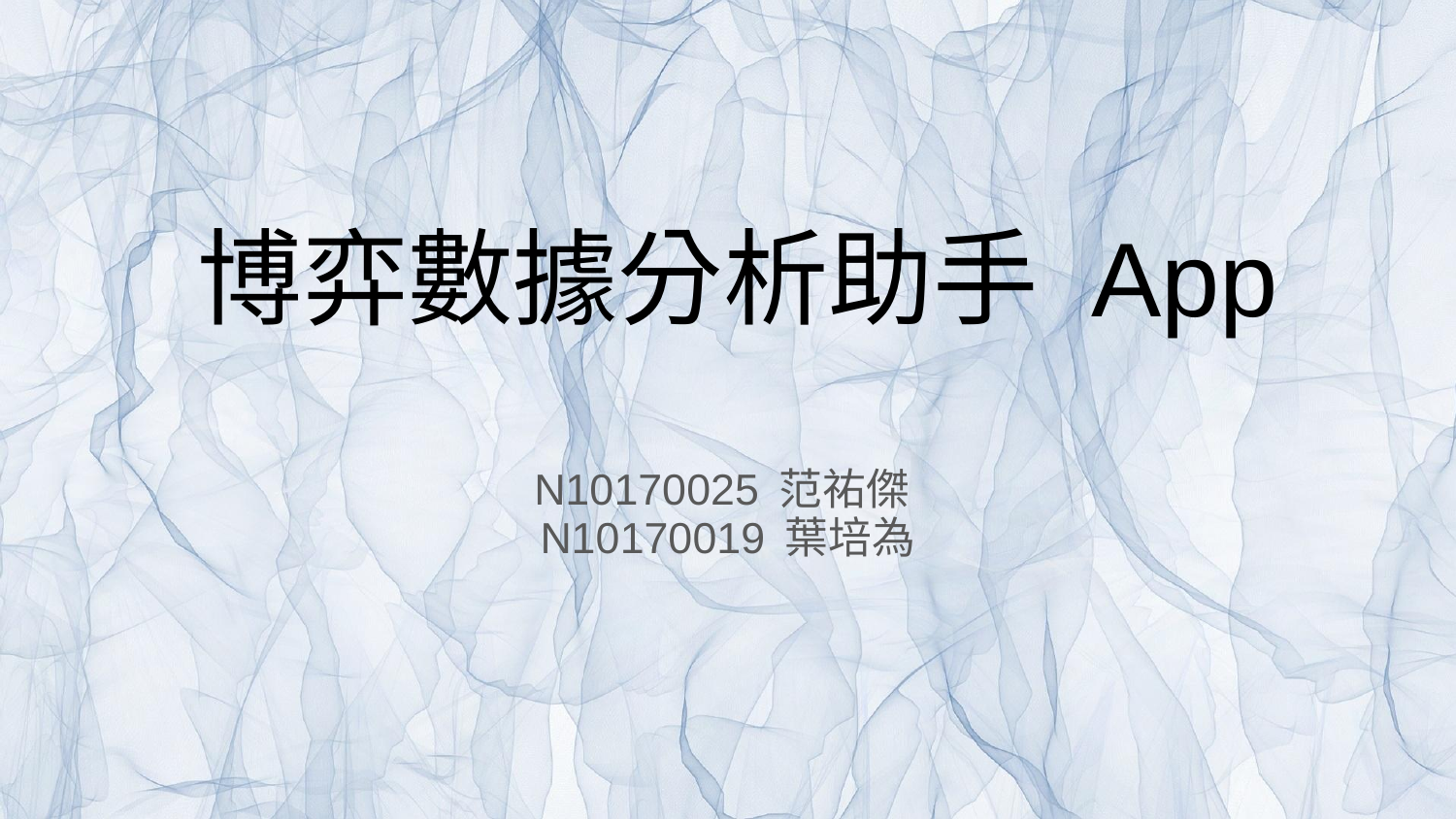

# 博弈數據分析助手 App
N10170025 范祐傑
N10170019 葉培為